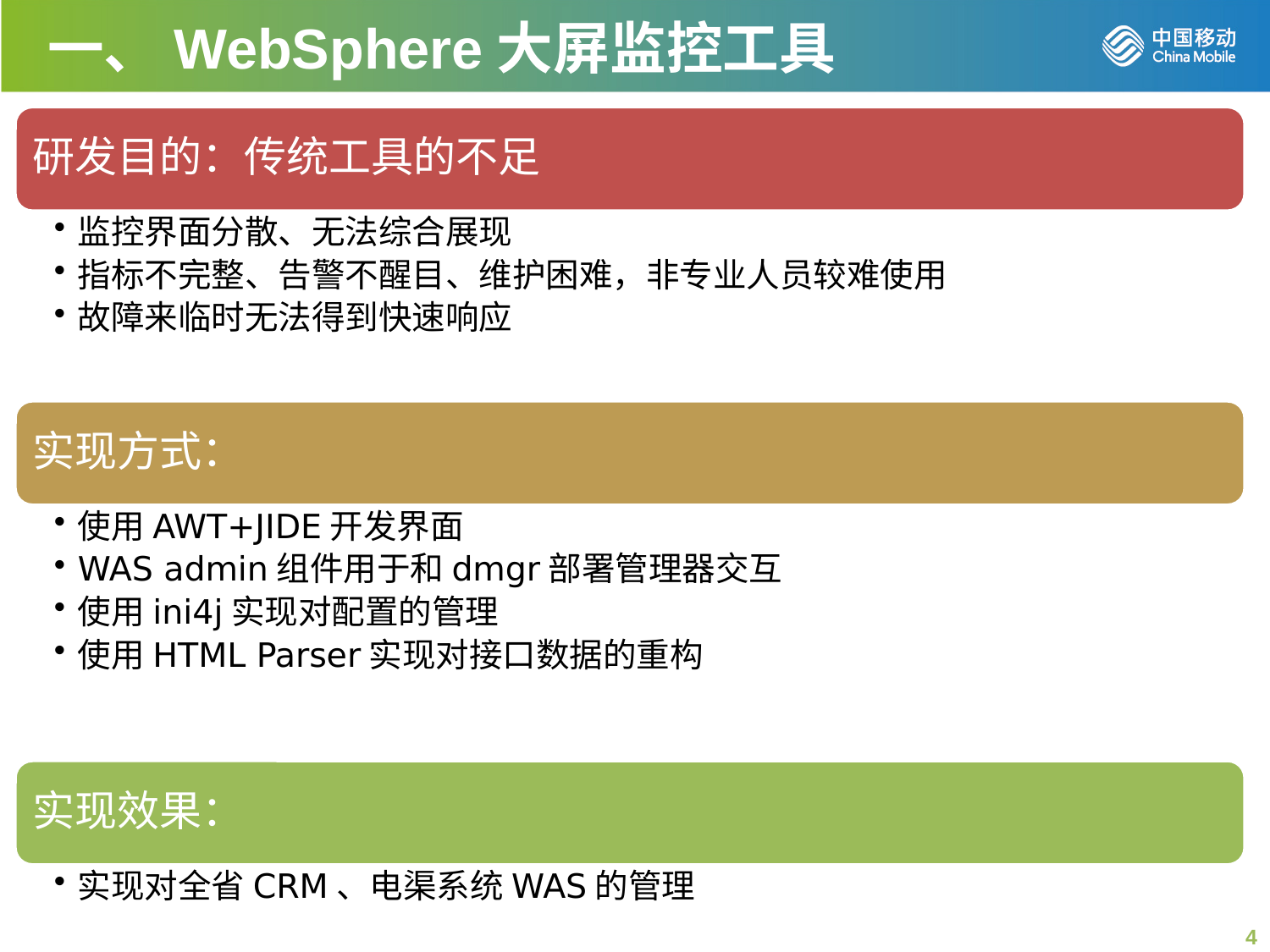

# 一、WebSphere大屏监控工具
研发目的：传统工具的不足
监控界面分散、无法综合展现
指标不完整、告警不醒目、维护困难，非专业人员较难使用
故障来临时无法得到快速响应
实现方式：
使用AWT+JIDE开发界面
WAS admin组件用于和dmgr部署管理器交互
使用ini4j实现对配置的管理
使用HTML Parser实现对接口数据的重构
实现效果：
实现对全省CRM、电渠系统WAS的管理